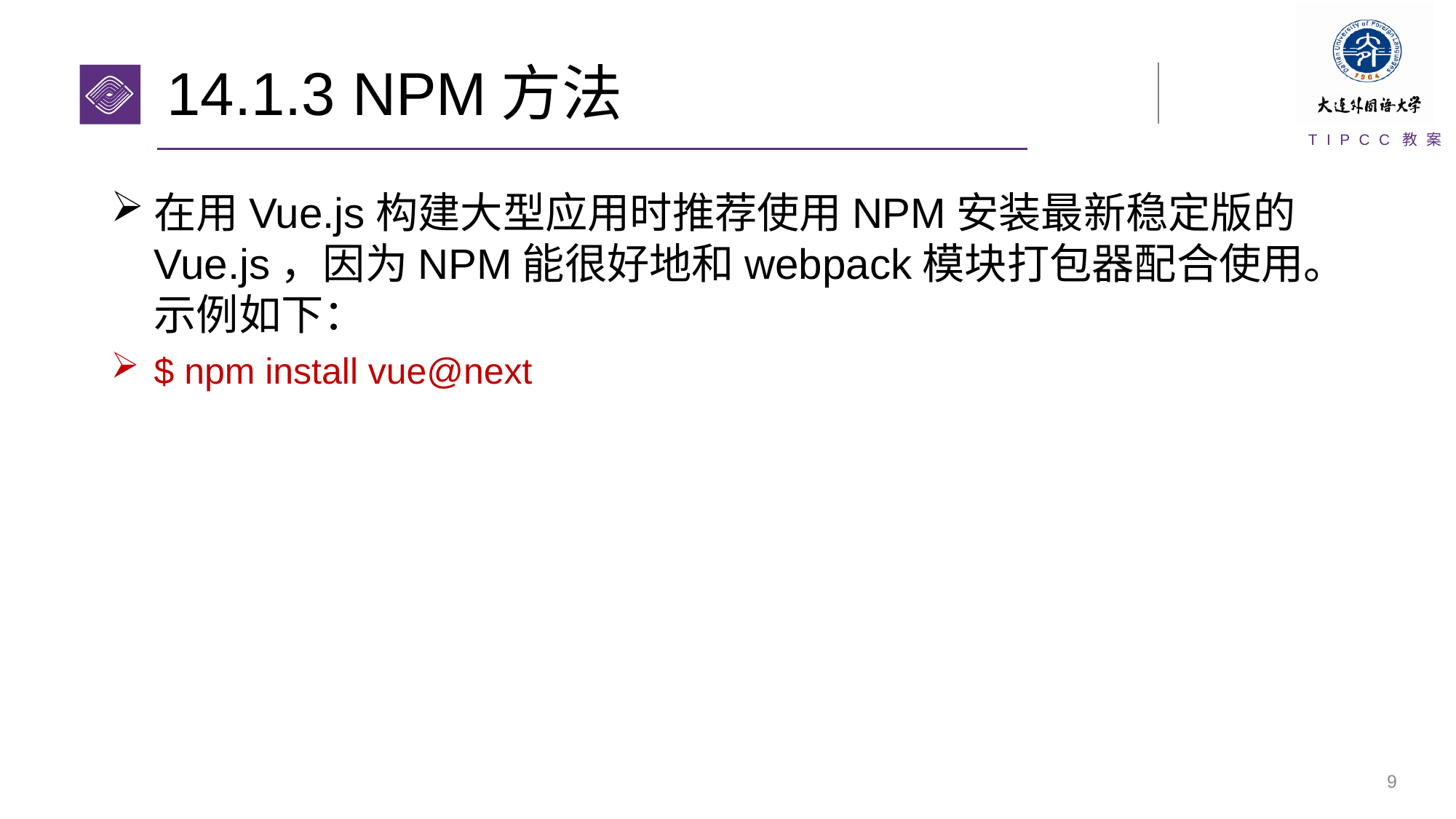

# 14.1.3 NPM方法
在用Vue.js构建大型应用时推荐使用NPM安装最新稳定版的Vue.js，因为NPM能很好地和webpack模块打包器配合使用。示例如下：
$ npm install vue@next

9